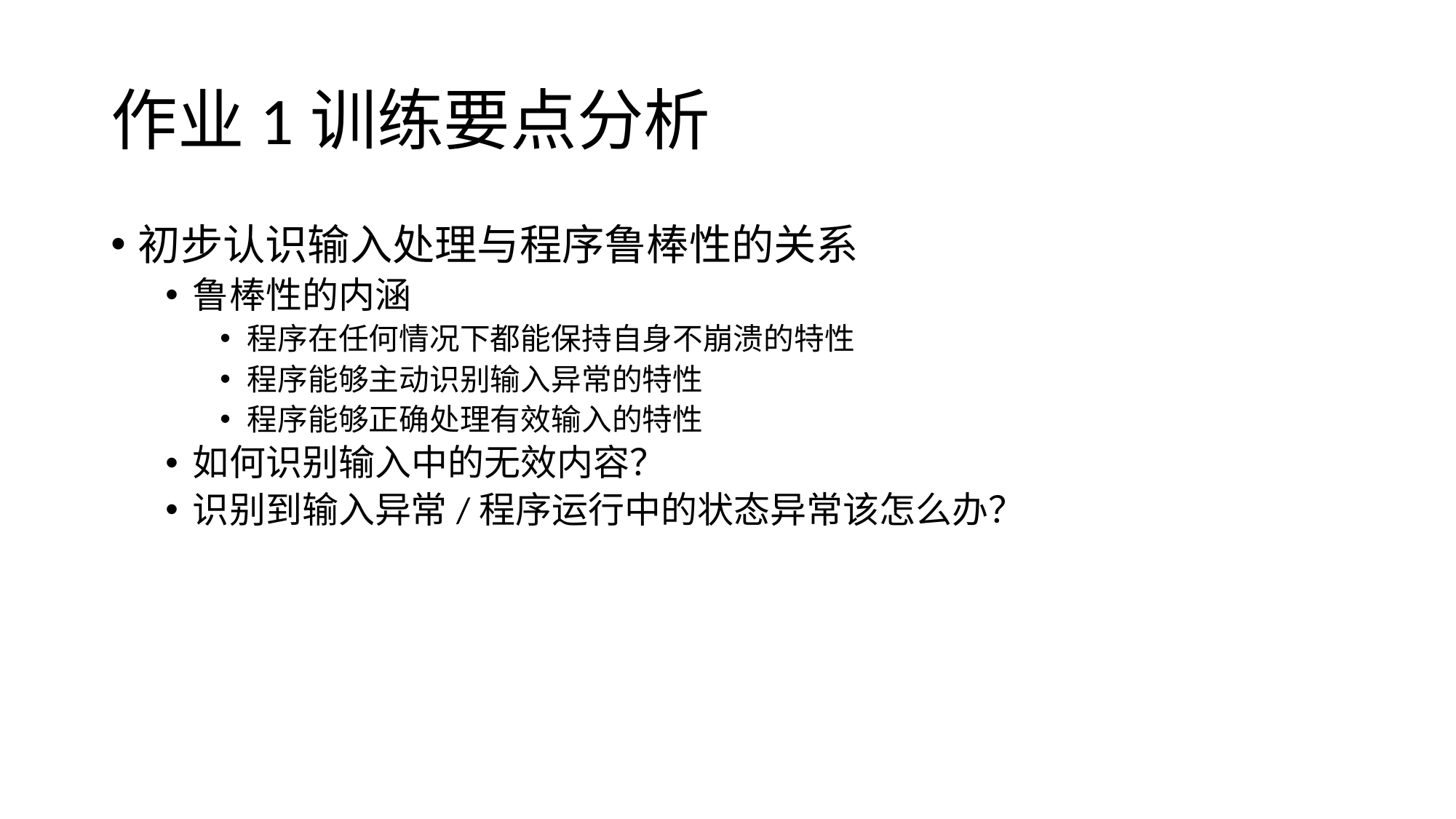

# 作业1训练要点分析
初步认识输入处理与程序鲁棒性的关系
鲁棒性的内涵
程序在任何情况下都能保持自身不崩溃的特性
程序能够主动识别输入异常的特性
程序能够正确处理有效输入的特性
如何识别输入中的无效内容？
识别到输入异常/程序运行中的状态异常该怎么办？